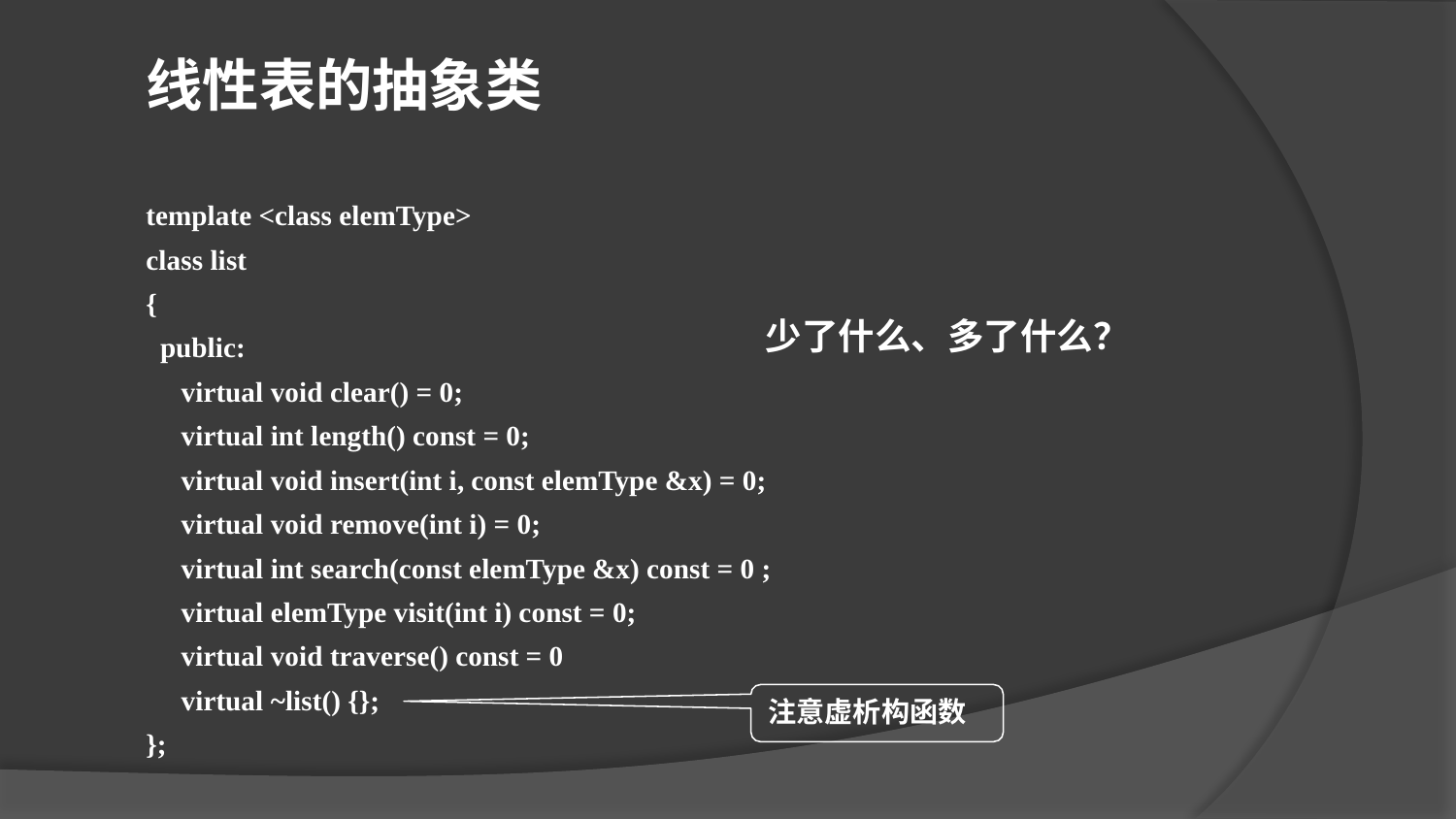

线性表的抽象类
template <class elemType>
class list
{
  public:
     virtual void clear() = 0;
     virtual int length() const = 0;
     virtual void insert(int i, const elemType &x) = 0;
     virtual void remove(int i) = 0;
     virtual int search(const elemType &x) const = 0 ;
     virtual elemType visit(int i) const = 0;
     virtual void traverse() const = 0
     virtual ~list() {};
};
少了什么、多了什么？
注意虚析构函数